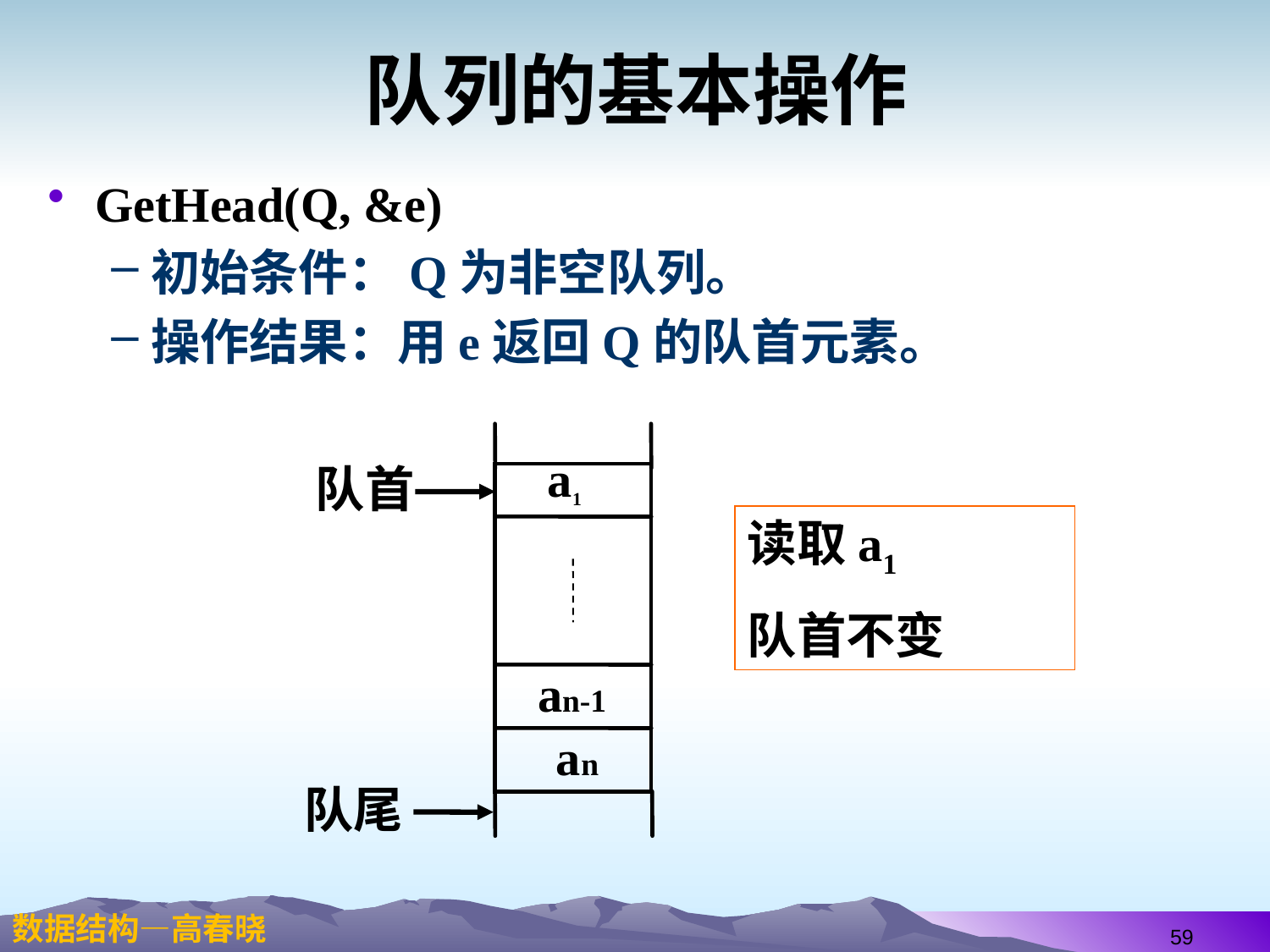

# 队列的基本操作
GetHead(Q, &e)
初始条件：Q为非空队列。
操作结果：用e返回Q的队首元素。

a1

an-1

an

队首

读取a1
队首不变
队尾

59